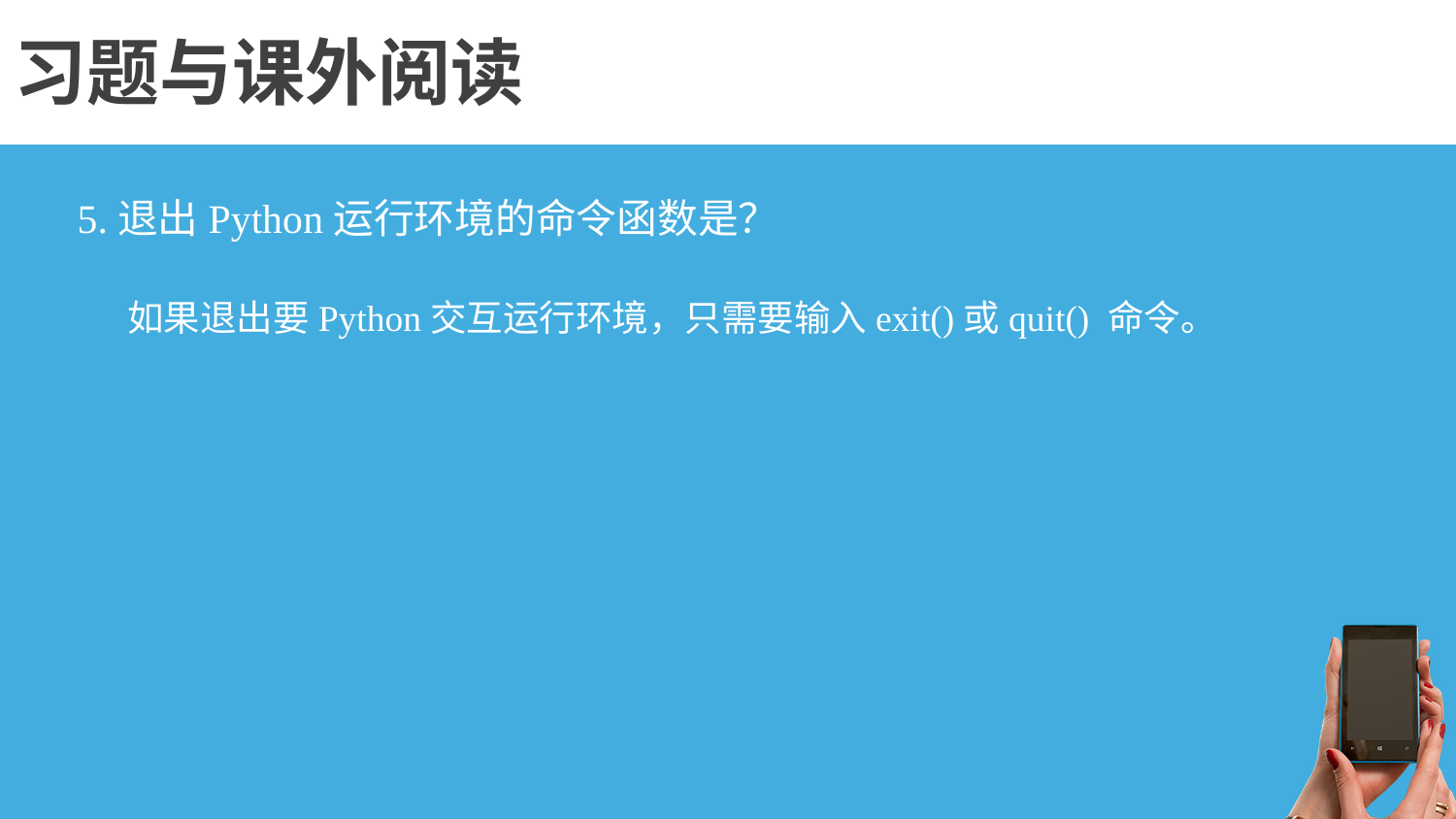

# 习题与课外阅读
5.退出Python运行环境的命令函数是？
如果退出要Python交互运行环境，只需要输入exit()或quit() 命令。